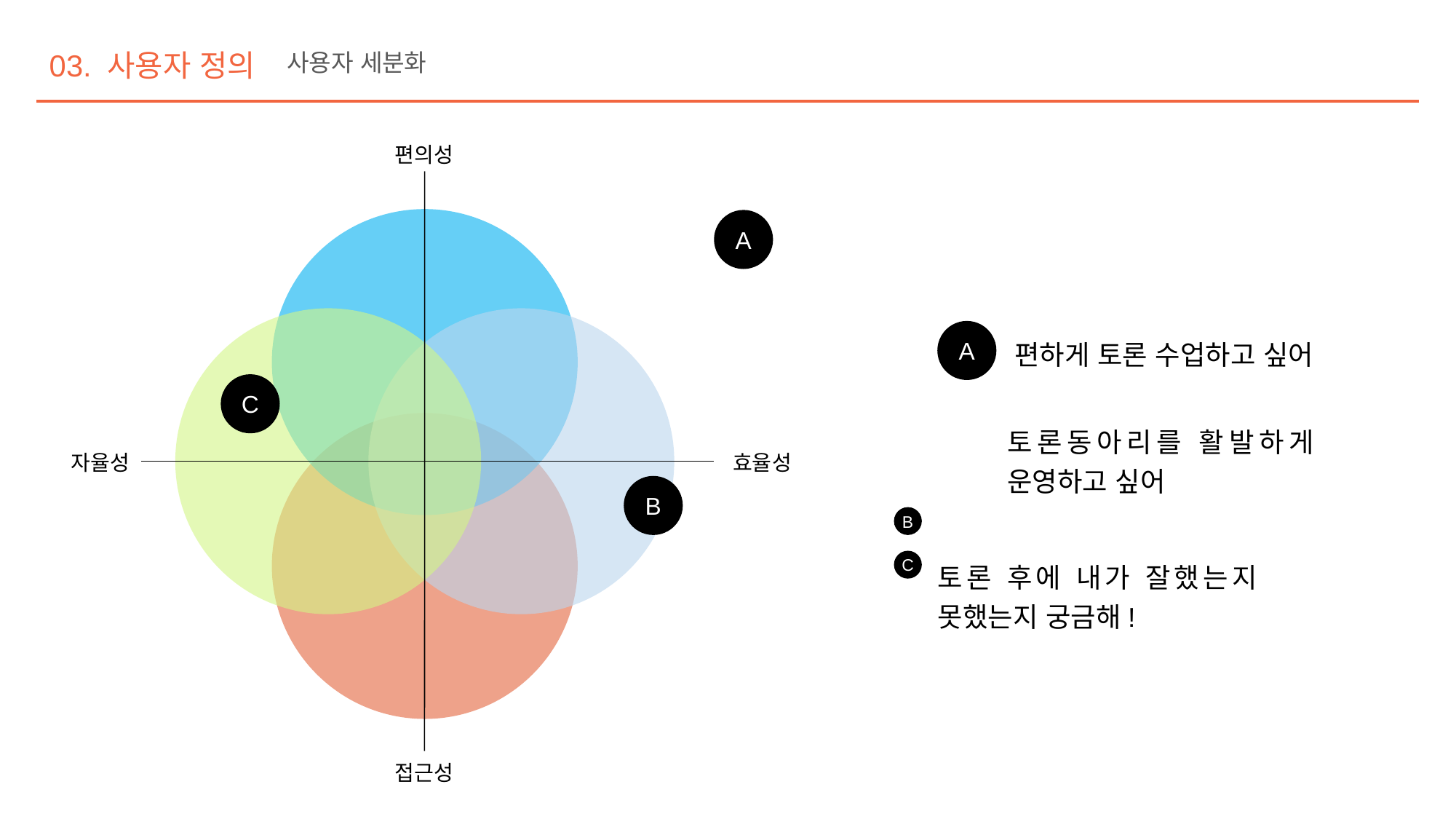

03. 사용자 정의
사용자 세분화
편의성

A
C
자율성
효율성
B
접근성
A
편하게 토론 수업하고 싶어
토론동아리를 활발하게 운영하고 싶어
B
토론 후에 내가 잘했는지 못했는지 궁금해!
C